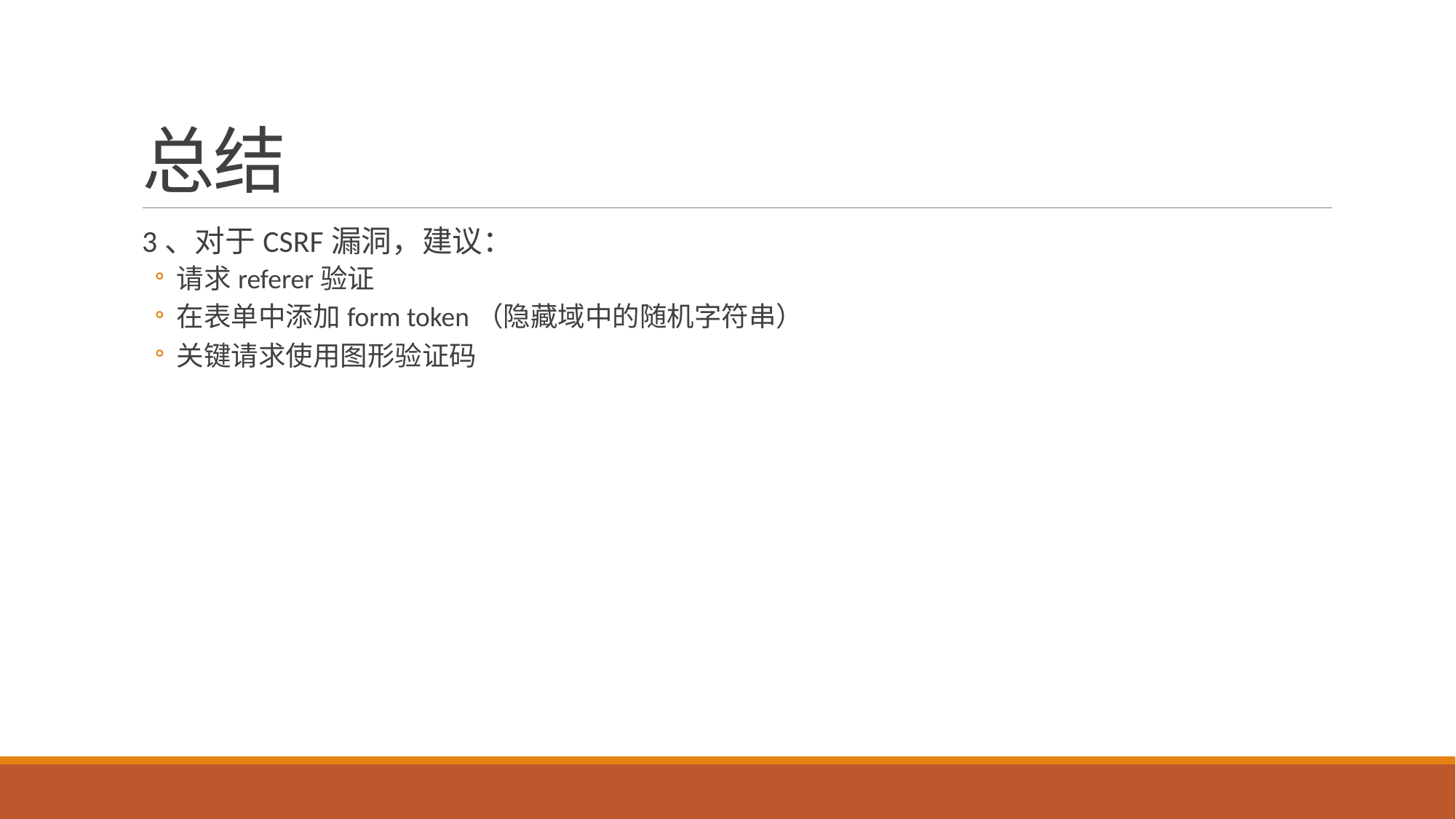

# 总结
3、对于CSRF漏洞，建议：
请求referer验证
在表单中添加form token（隐藏域中的随机字符串）
关键请求使用图形验证码